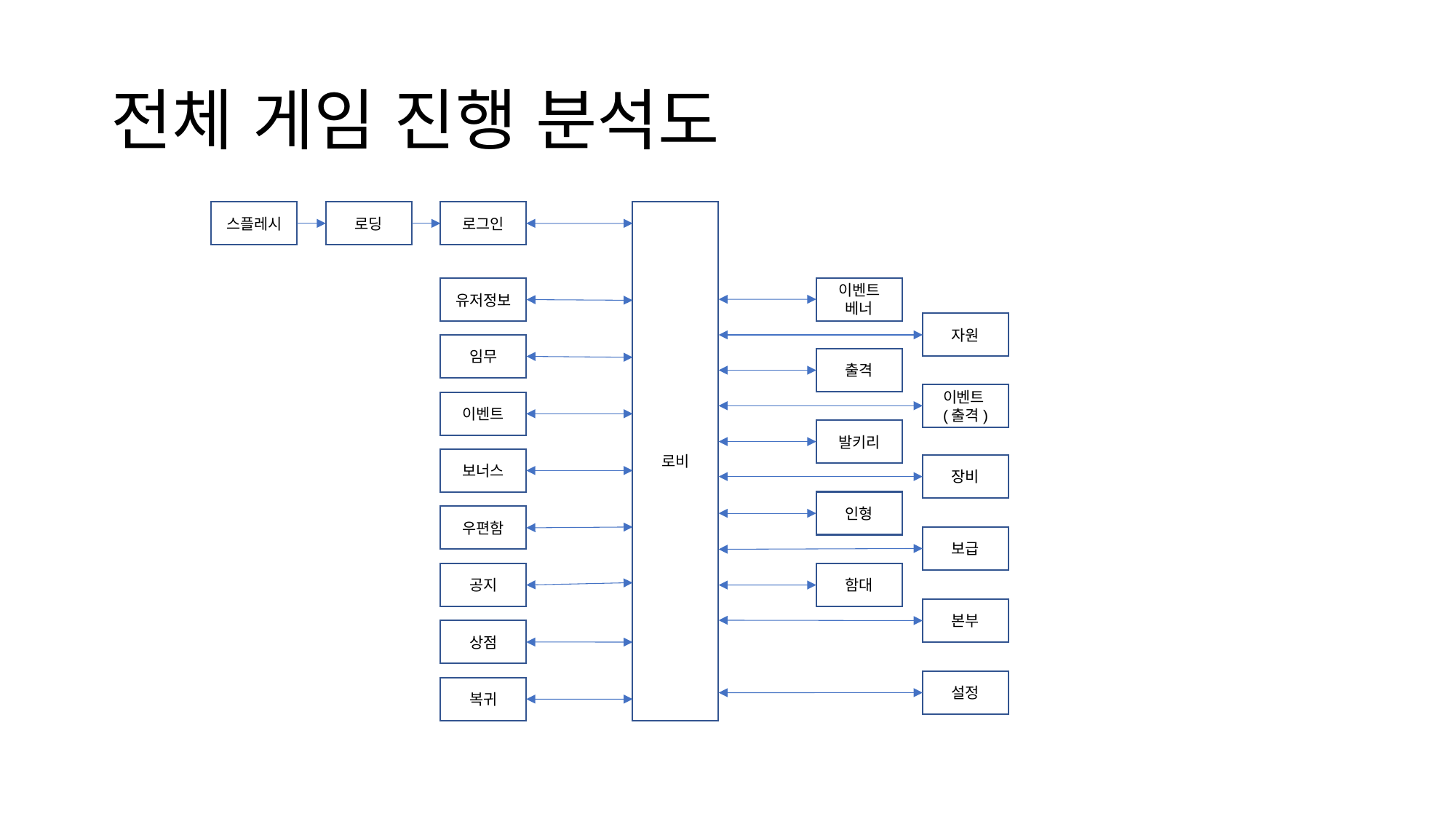

# 전체 게임 진행 분석도
스플레시
로딩
로그인
로비
이벤트 베너
유저정보
자원
임무
출격
이벤트(출격)
이벤트
발키리
보너스
장비
인형
우편함
보급
공지
함대
본부
상점
설정
복귀